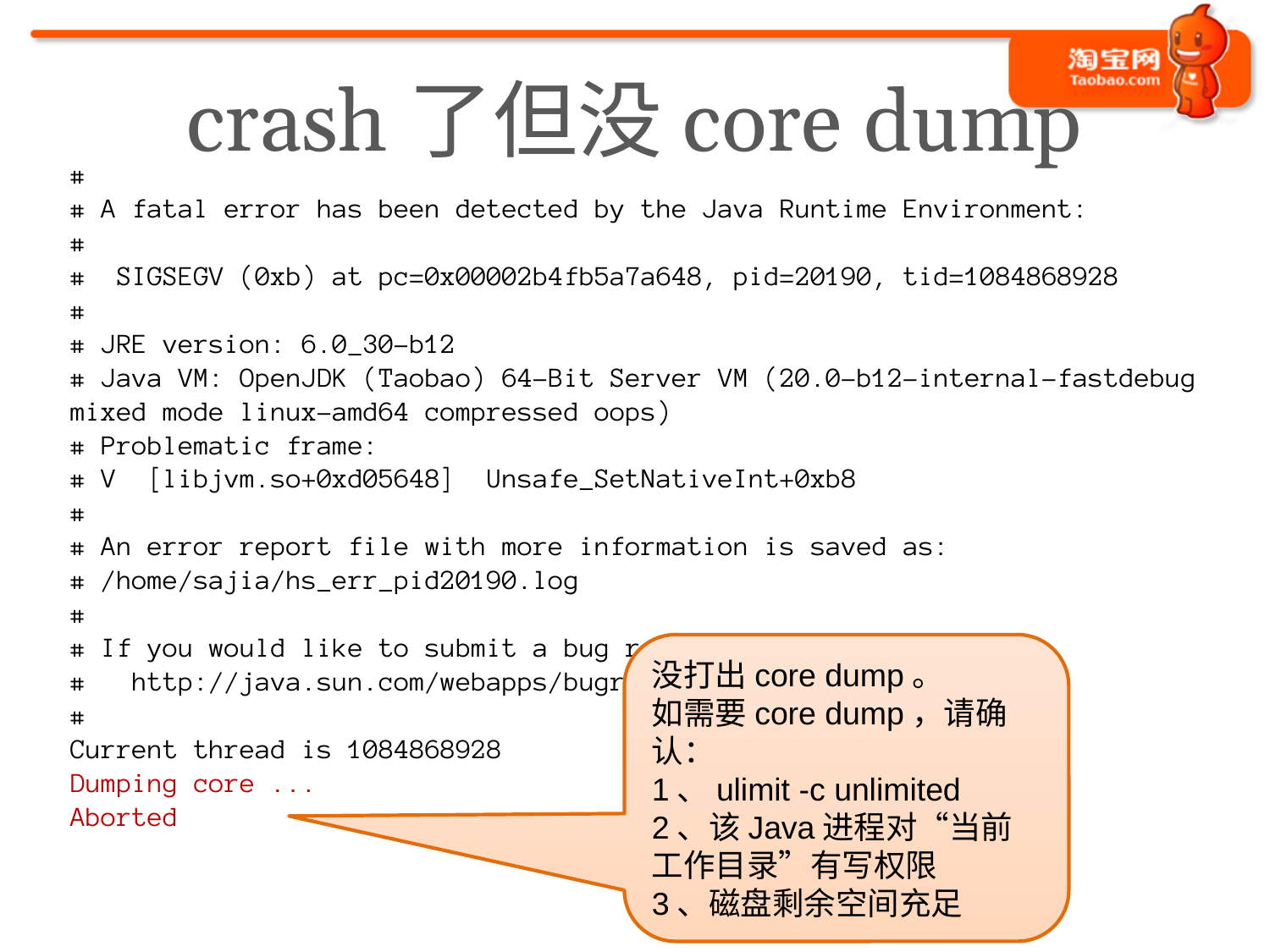

# crash了但没core dump
#
# A fatal error has been detected by the Java Runtime Environment:
#
#  SIGSEGV (0xb) at pc=0x00002b4fb5a7a648, pid=20190, tid=1084868928
#
# JRE version: 6.0_30-b12
# Java VM: OpenJDK (Taobao) 64-Bit Server VM (20.0-b12-internal-fastdebug mixed mode linux-amd64 compressed oops)
# Problematic frame:
# V  [libjvm.so+0xd05648]  Unsafe_SetNativeInt+0xb8
#
# An error report file with more information is saved as:
# /home/sajia/hs_err_pid20190.log
#
# If you would like to submit a bug report, please visit:
#   http://java.sun.com/webapps/bugreport/crash.jsp
#
Current thread is 1084868928
Dumping core ...
Aborted
没打出core dump。
如需要core dump，请确认：
1、ulimit -c unlimited
2、该Java进程对“当前工作目录”有写权限
3、磁盘剩余空间充足